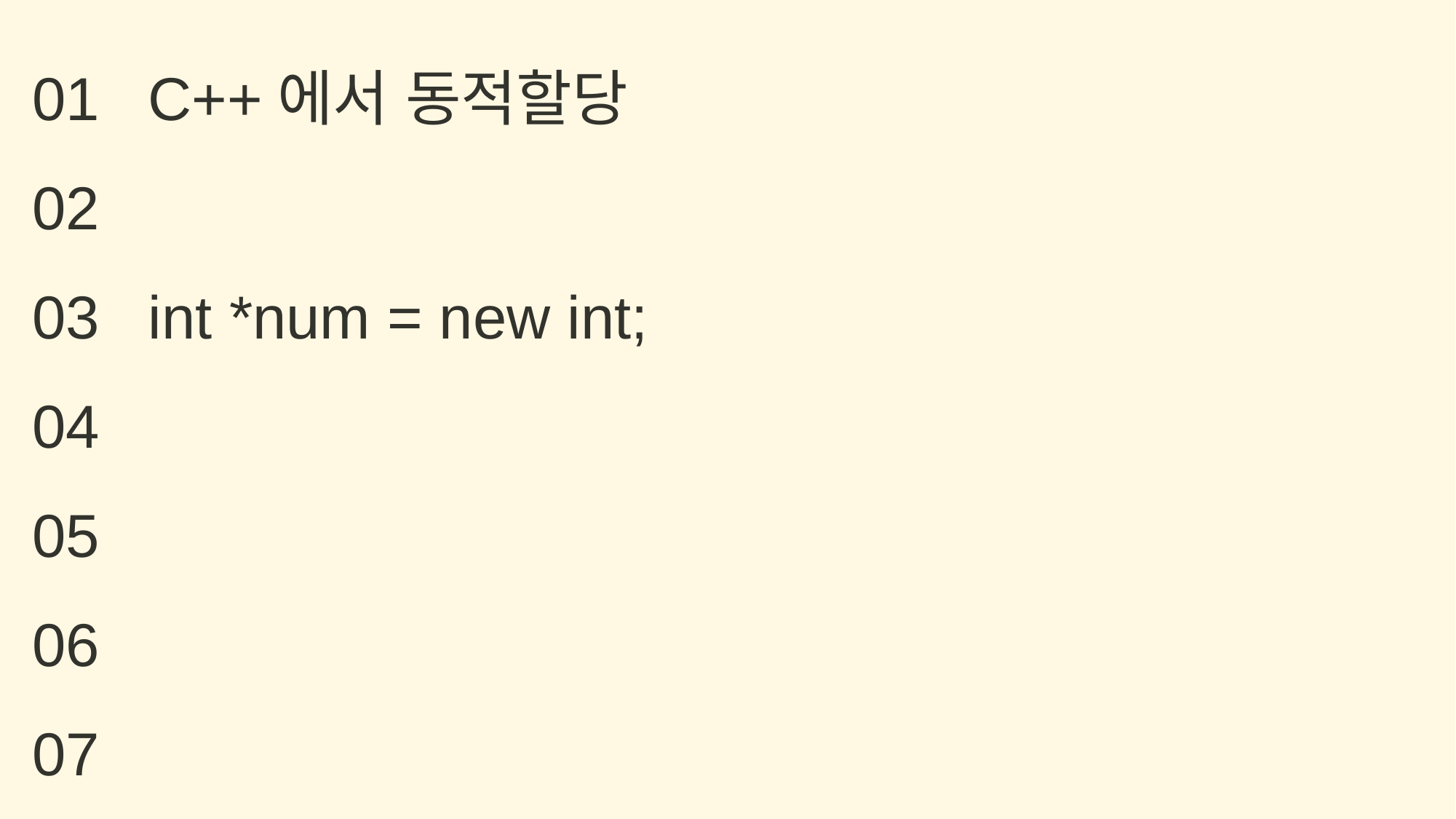

C++에서 동적할당

int *num = new int;
01
02
03
04
05
06
07